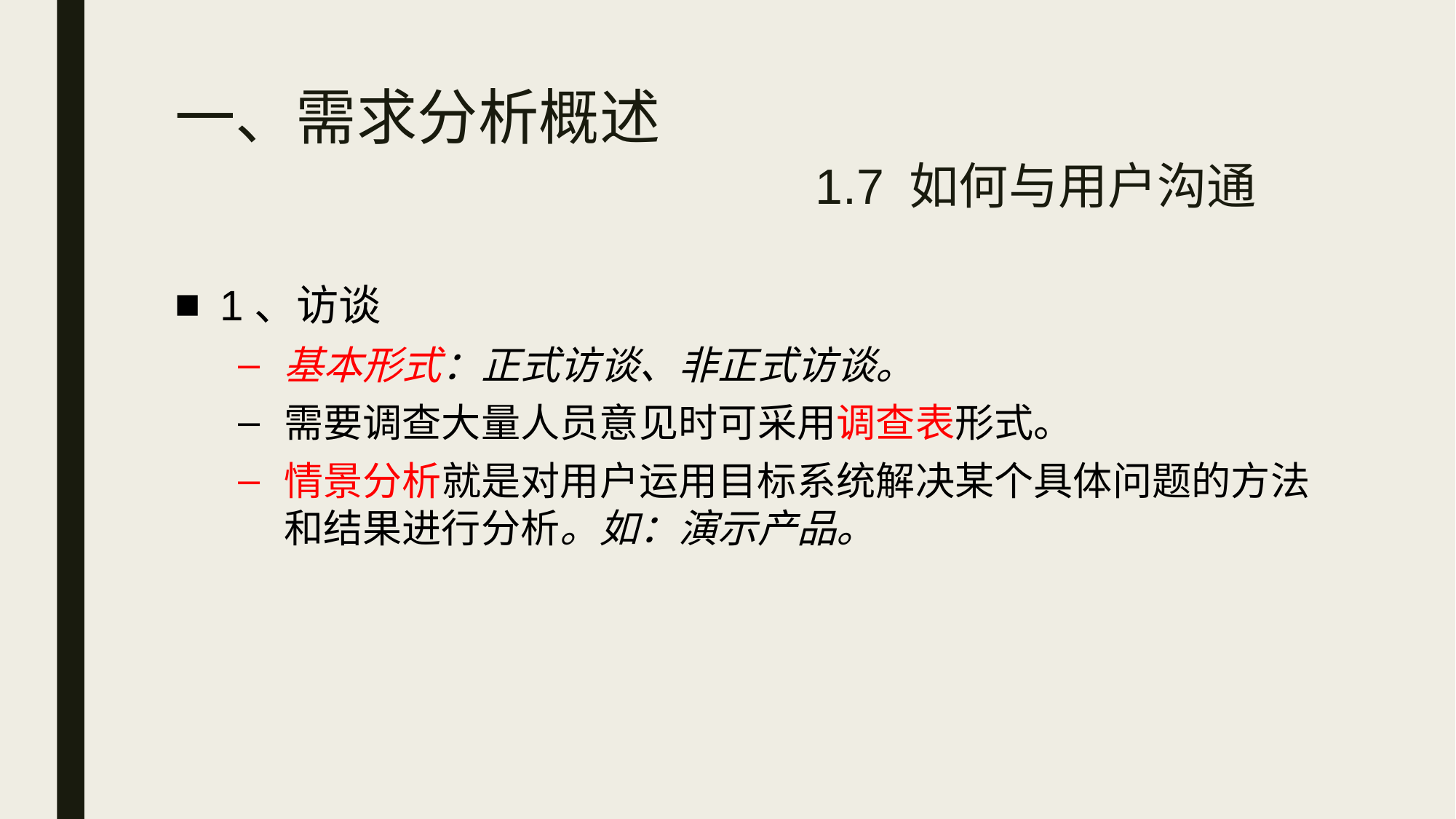

# 一、需求分析概述 1.7 如何与用户沟通
1、访谈
基本形式：正式访谈、非正式访谈。
需要调查大量人员意见时可采用调查表形式。
情景分析就是对用户运用目标系统解决某个具体问题的方法和结果进行分析。如：演示产品。